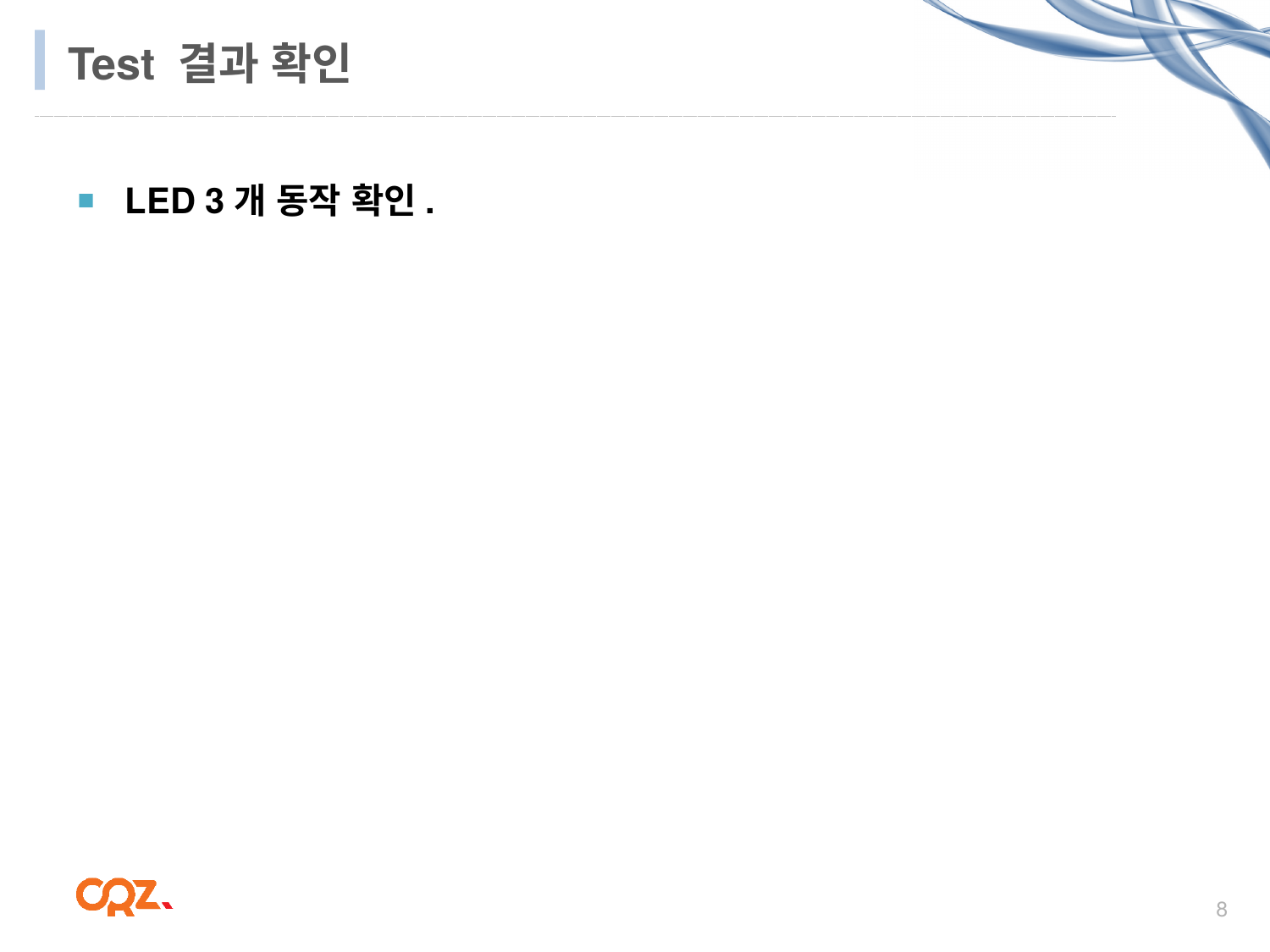

# Test 결과 확인
LED 3개 동작 확인.
8